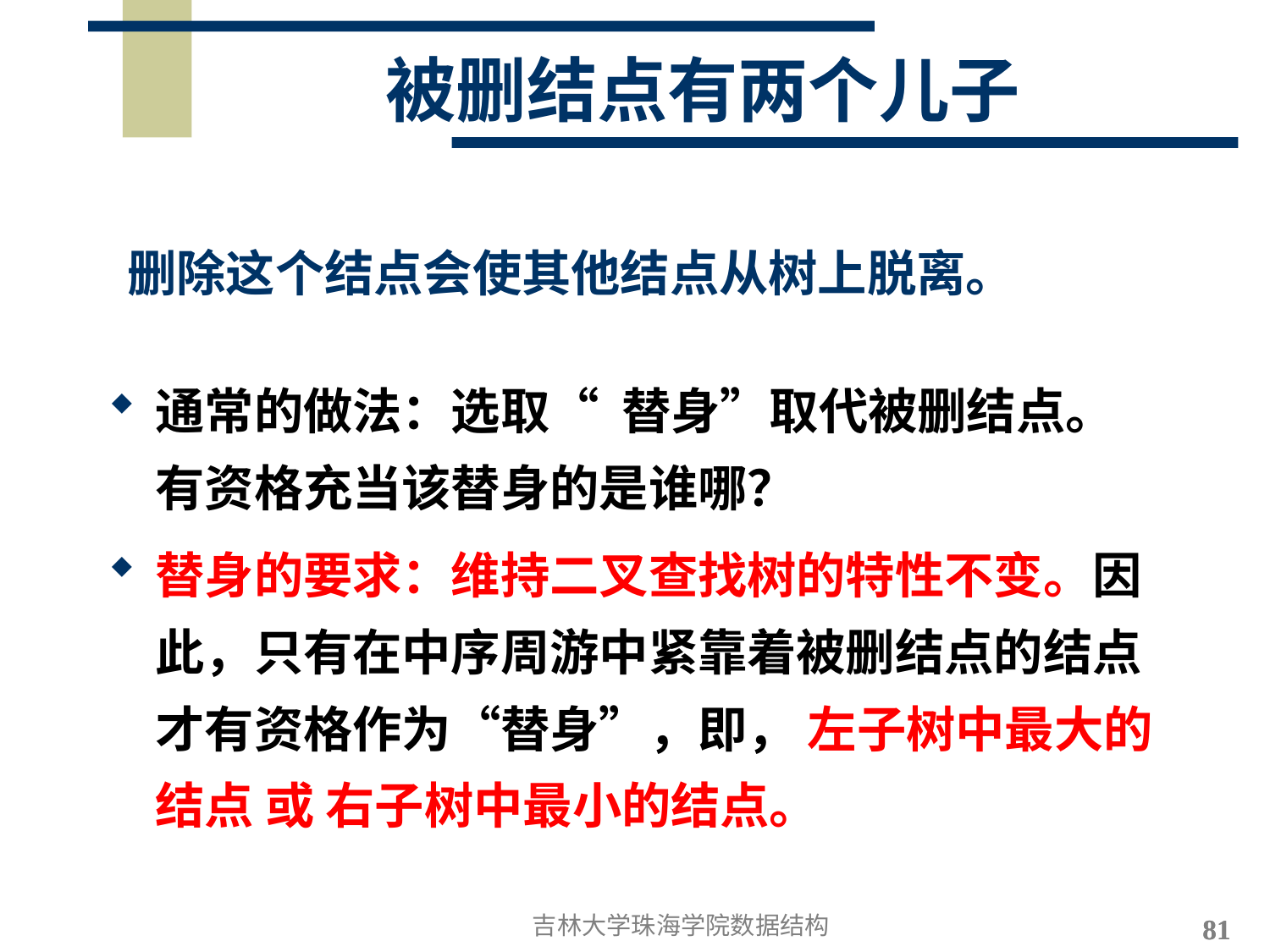

# 被删结点有两个儿子
删除这个结点会使其他结点从树上脱离。
通常的做法：选取“  替身”取代被删结点。有资格充当该替身的是谁哪？
替身的要求：维持二叉查找树的特性不变。因此，只有在中序周游中紧靠着被删结点的结点才有资格作为“替身”，即， 左子树中最大的结点 或 右子树中最小的结点。
81
吉林大学珠海学院数据结构